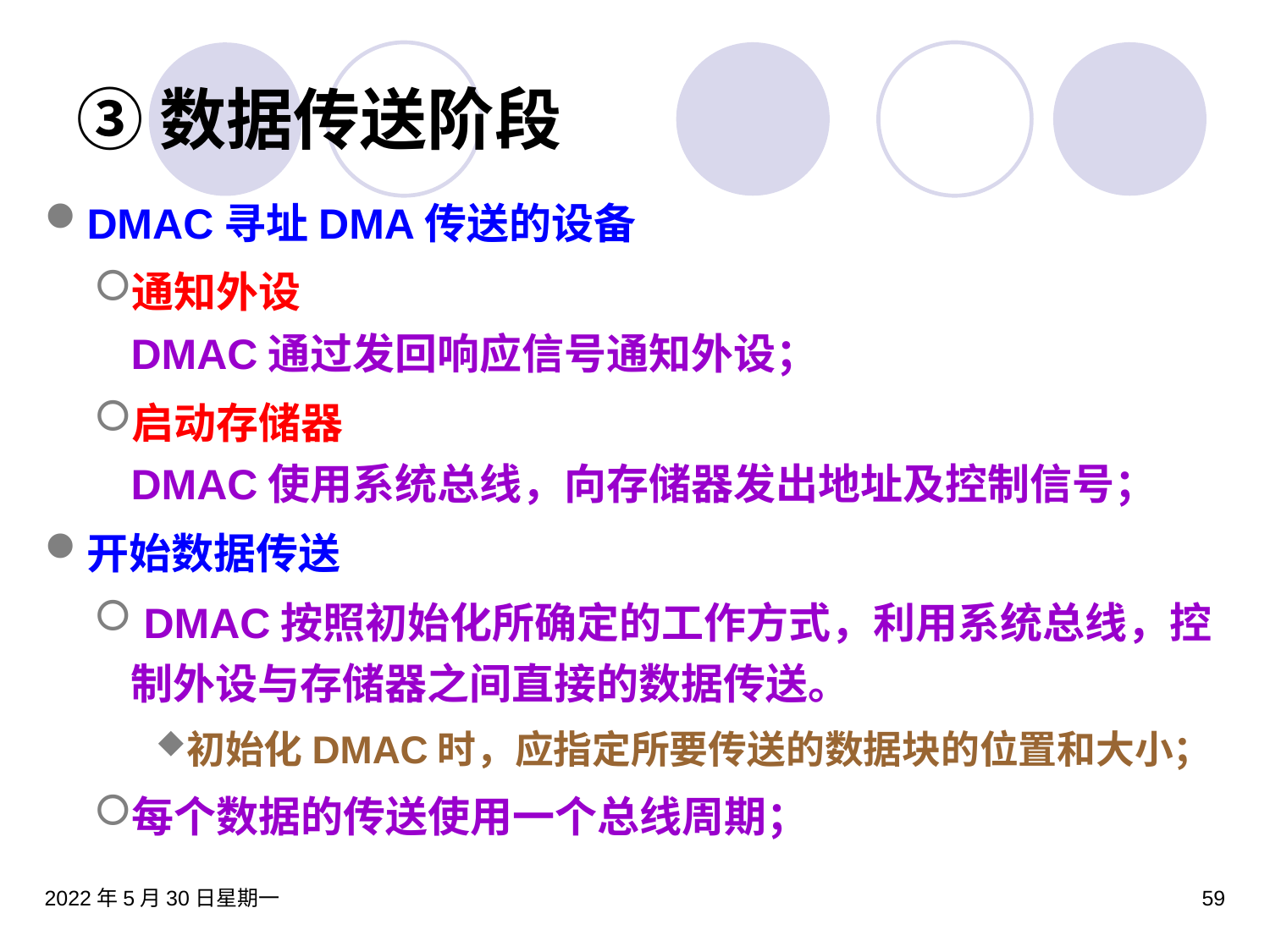

# ③数据传送阶段
DMAC寻址DMA传送的设备
通知外设
DMAC通过发回响应信号通知外设；
启动存储器
DMAC使用系统总线，向存储器发出地址及控制信号；
开始数据传送
 DMAC按照初始化所确定的工作方式，利用系统总线，控制外设与存储器之间直接的数据传送。
初始化DMAC时，应指定所要传送的数据块的位置和大小；
每个数据的传送使用一个总线周期；
2022年5月30日星期一
59